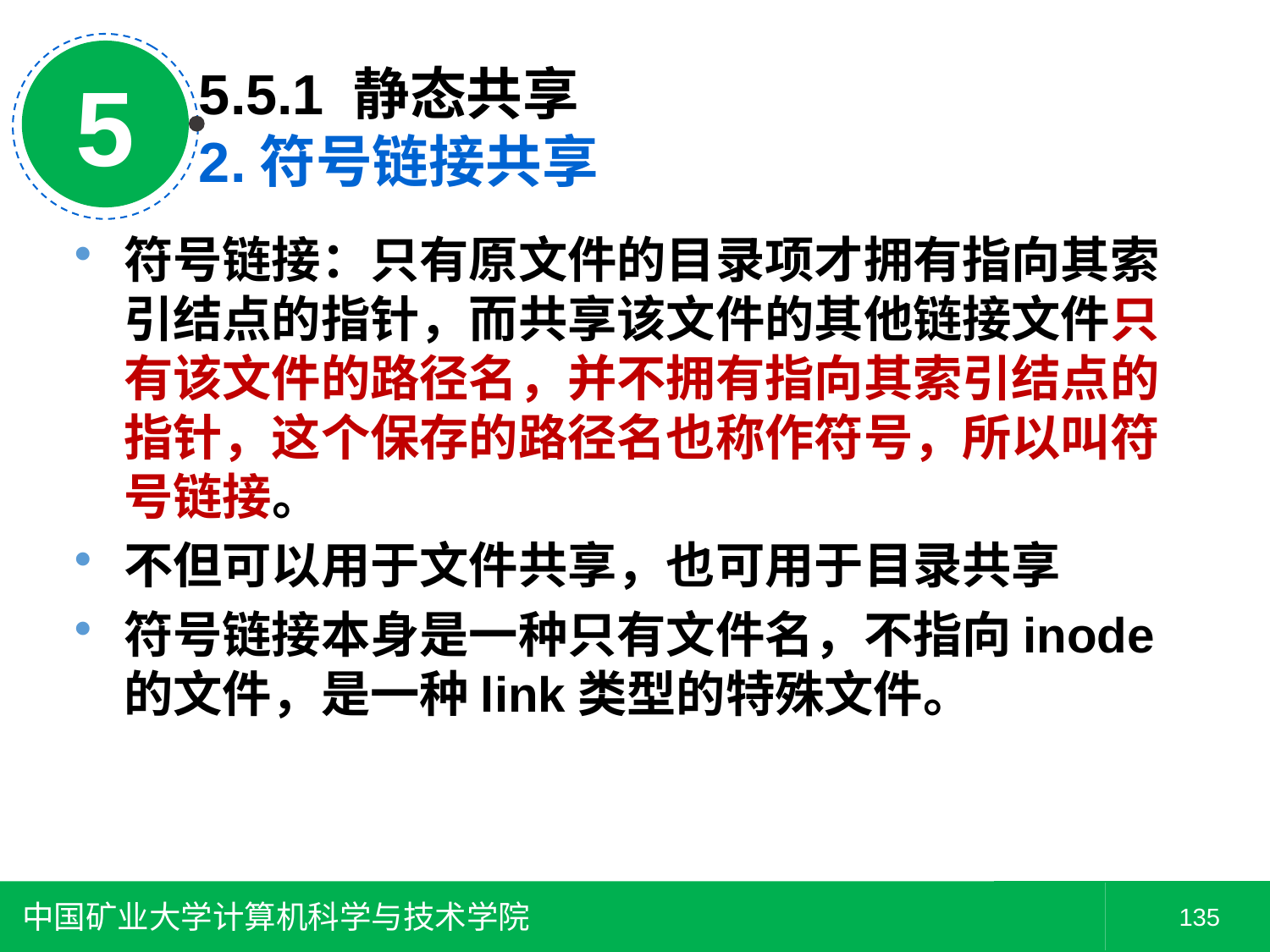

5
5.5.1 静态共享
2.符号链接共享

符号链接：只有原文件的目录项才拥有指向其索引结点的指针，而共享该文件的其他链接文件只有该文件的路径名，并不拥有指向其索引结点的指针，这个保存的路径名也称作符号，所以叫符号链接。
不但可以用于文件共享，也可用于目录共享
符号链接本身是一种只有文件名，不指向inode 的文件，是一种link类型的特殊文件。